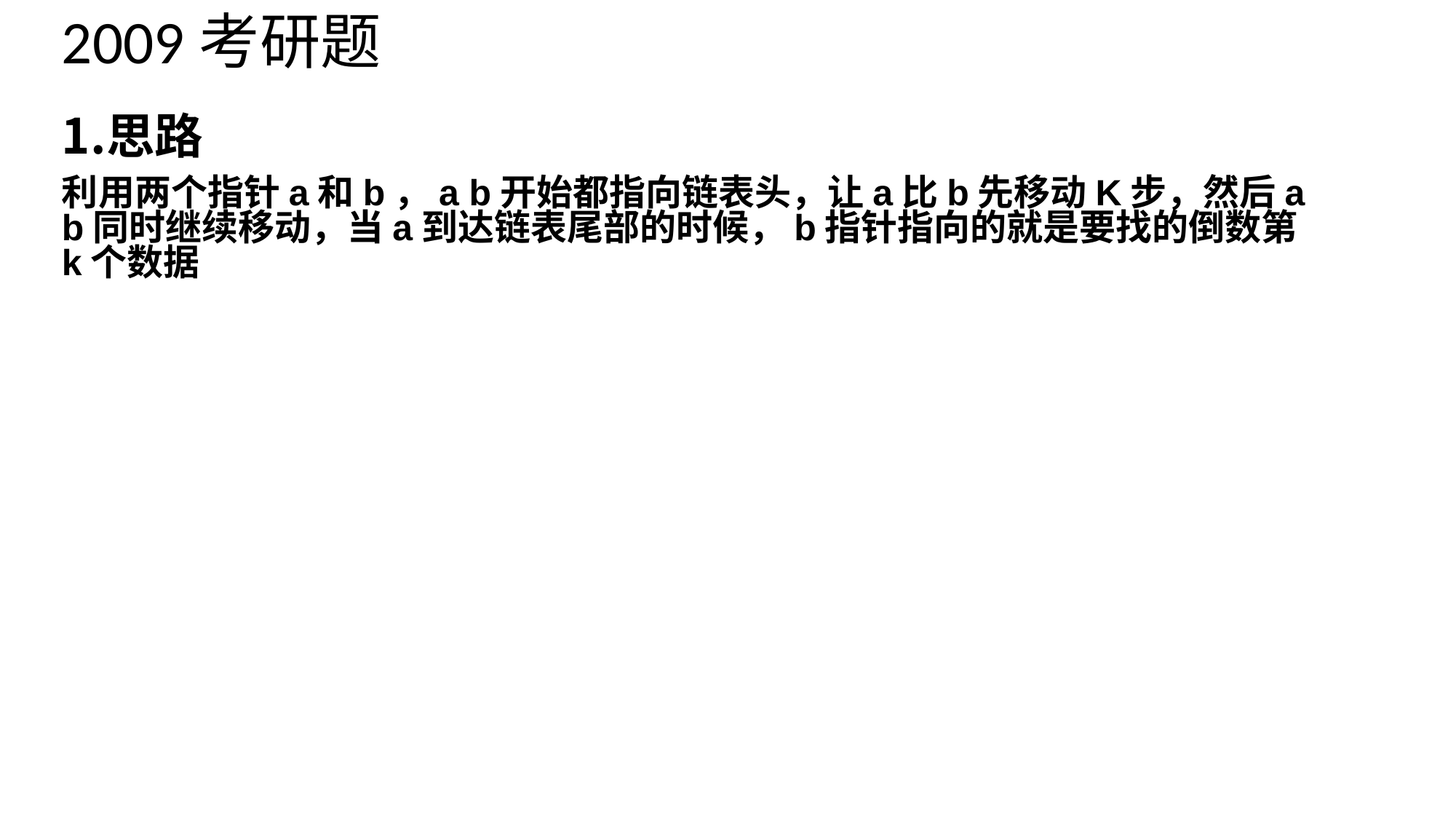

# 2009考研题
思路
利用两个指针a和b，a b开始都指向链表头，让a比b先移动K步，然后a b同时继续移动，当a到达链表尾部的时候，b指针指向的就是要找的倒数第k个数据